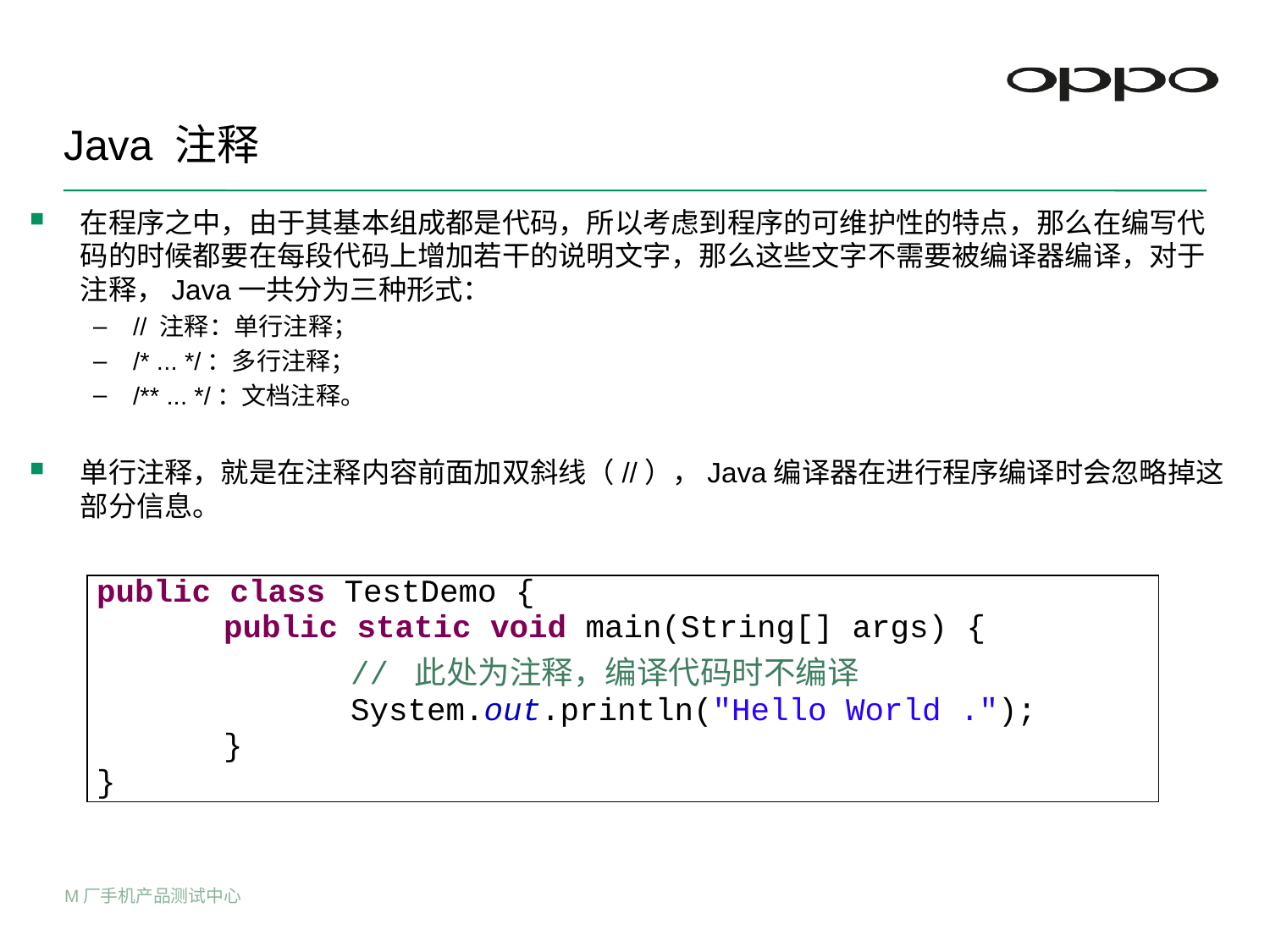

# Java 注释
在程序之中，由于其基本组成都是代码，所以考虑到程序的可维护性的特点，那么在编写代码的时候都要在每段代码上增加若干的说明文字，那么这些文字不需要被编译器编译，对于注释，Java一共分为三种形式：
// 注释：单行注释；
/* ... */：多行注释；
/** ... */：文档注释。

单行注释，就是在注释内容前面加双斜线（//），Java编译器在进行程序编译时会忽略掉这部分信息。

| public class TestDemo { public static void main(String[] args) { // 此处为注释，编译代码时不编译 System.out.println("Hello World ."); } } |
| --- |
M厂手机产品测试中心
4